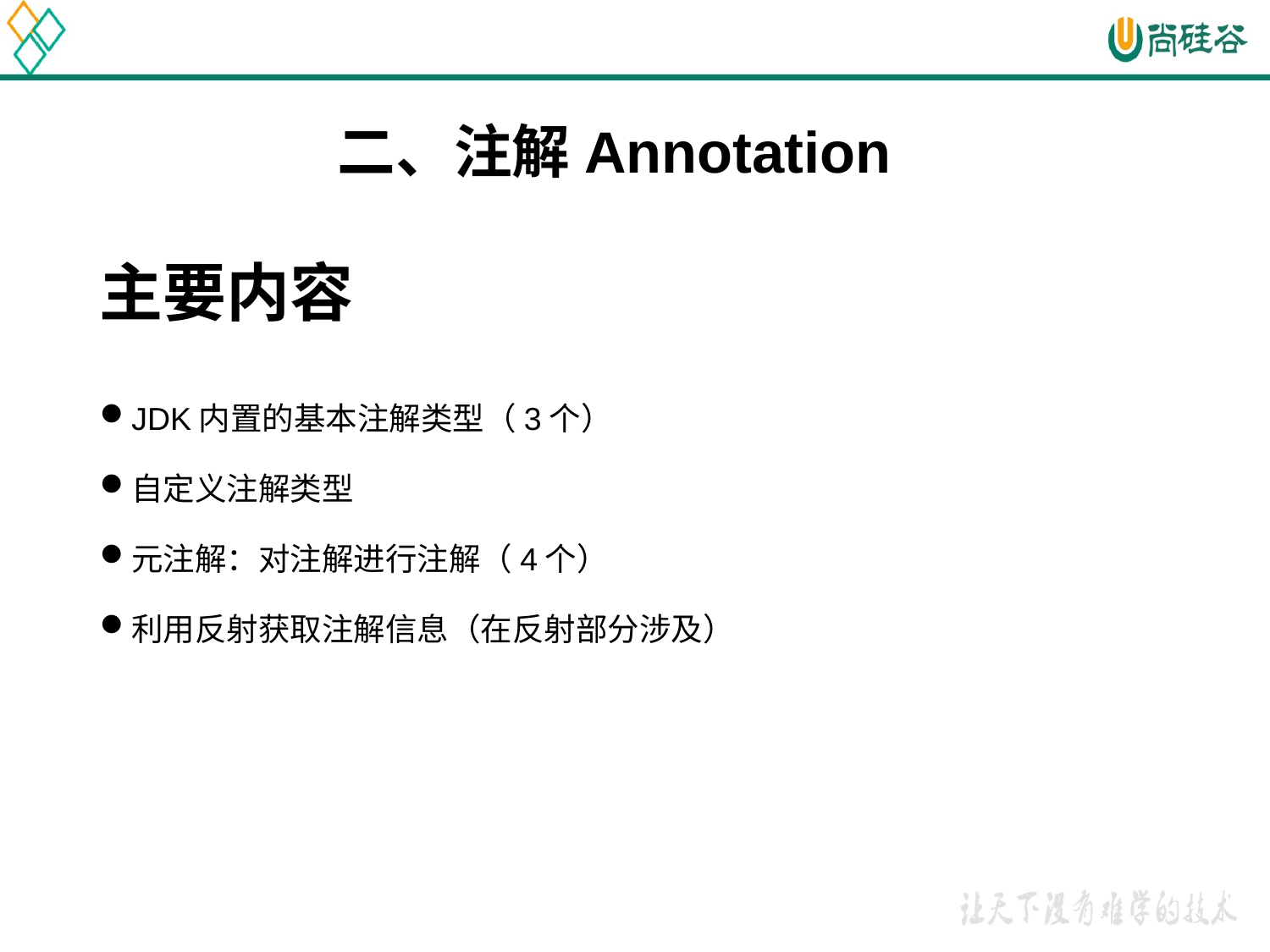

# 二、注解Annotation
主要内容

JDK内置的基本注解类型（3个）
自定义注解类型
元注解：对注解进行注解（4个）
利用反射获取注解信息（在反射部分涉及）